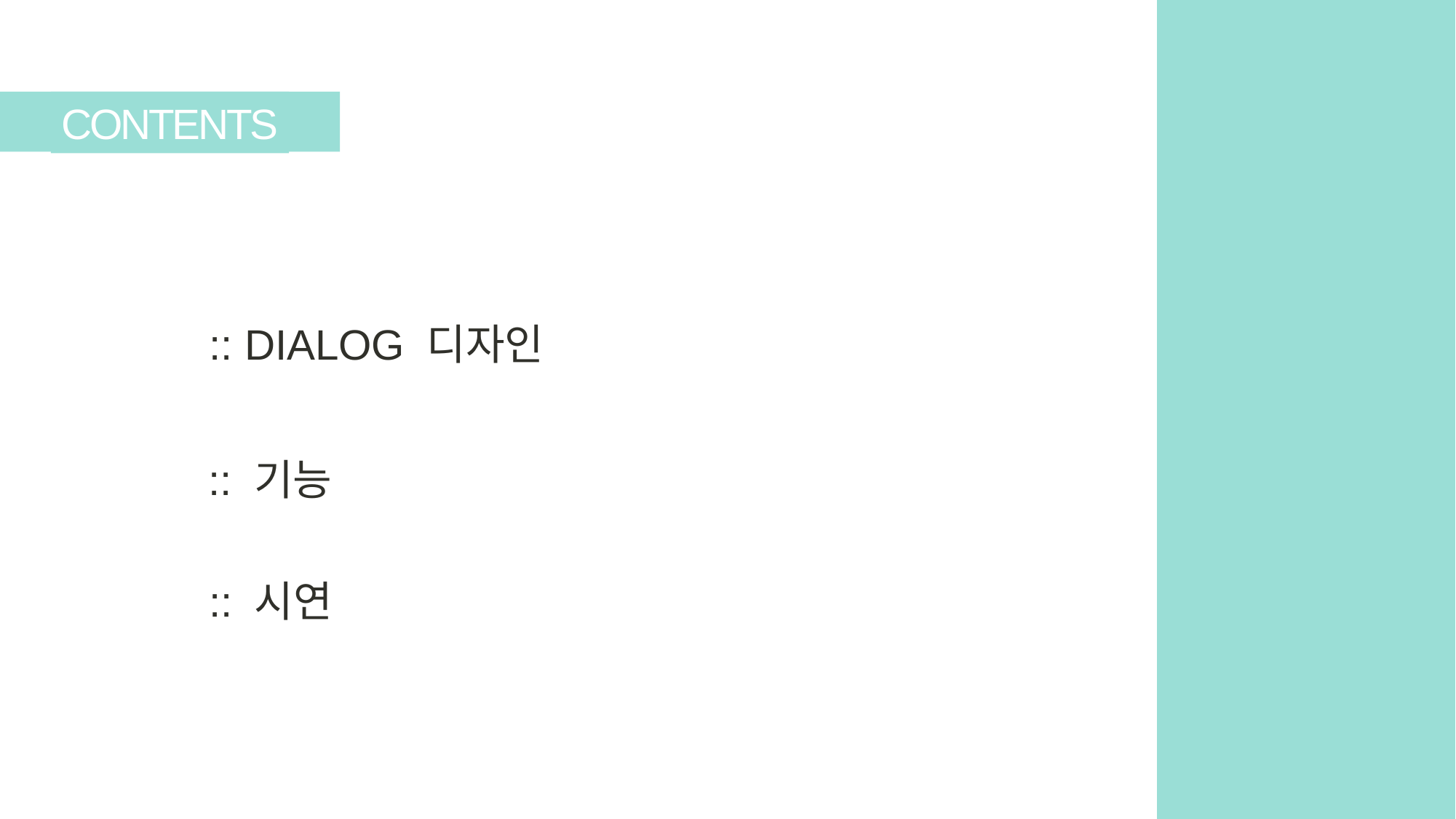

CONTENTS

:: DIALOG 디자인
:: 기능
:: 시연